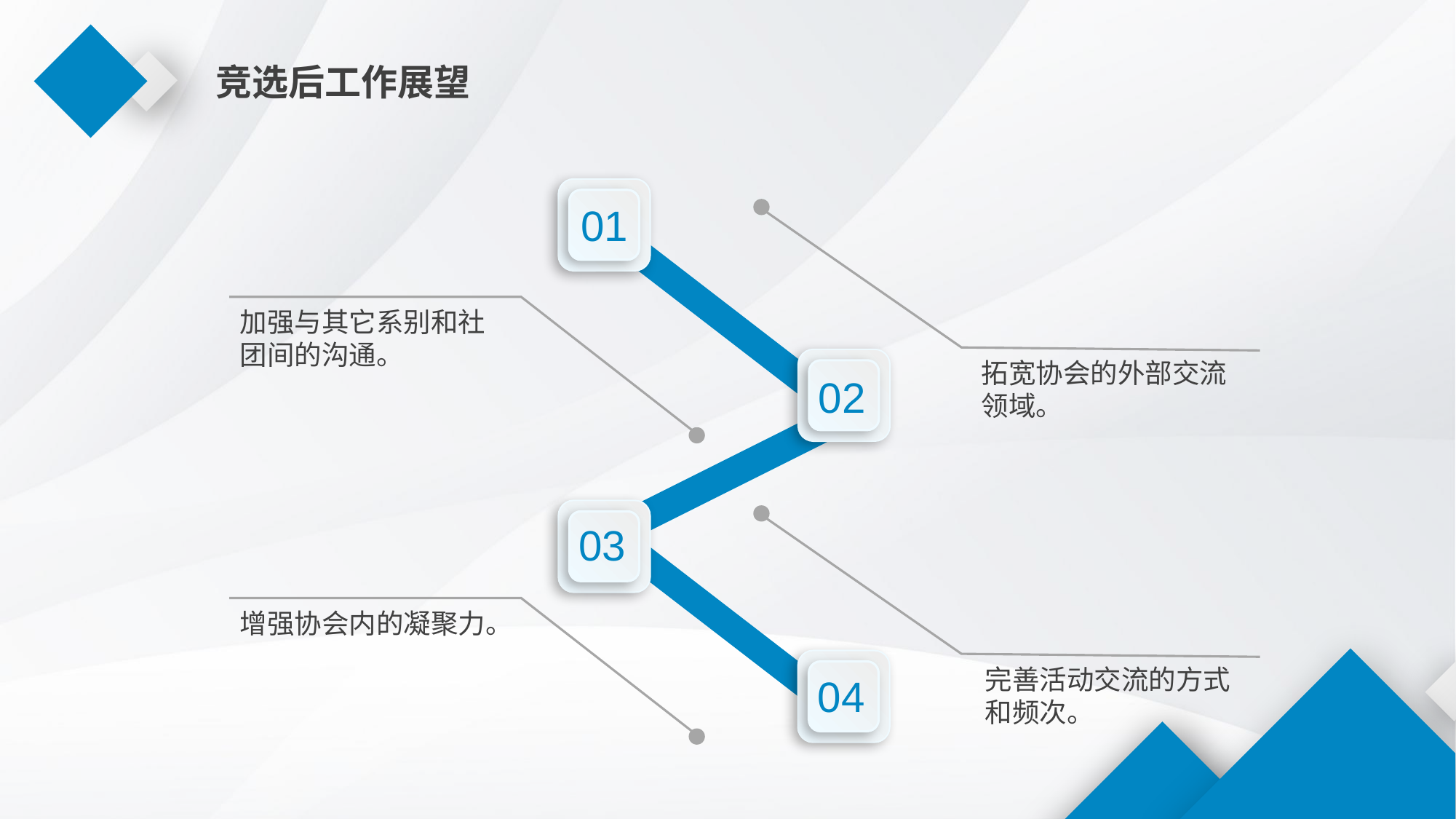

竞选后工作展望

01

加强与其它系别和社团间的沟通。

02
拓宽协会的外部交流领域。

03

增强协会内的凝聚力。

04
完善活动交流的方式和频次。